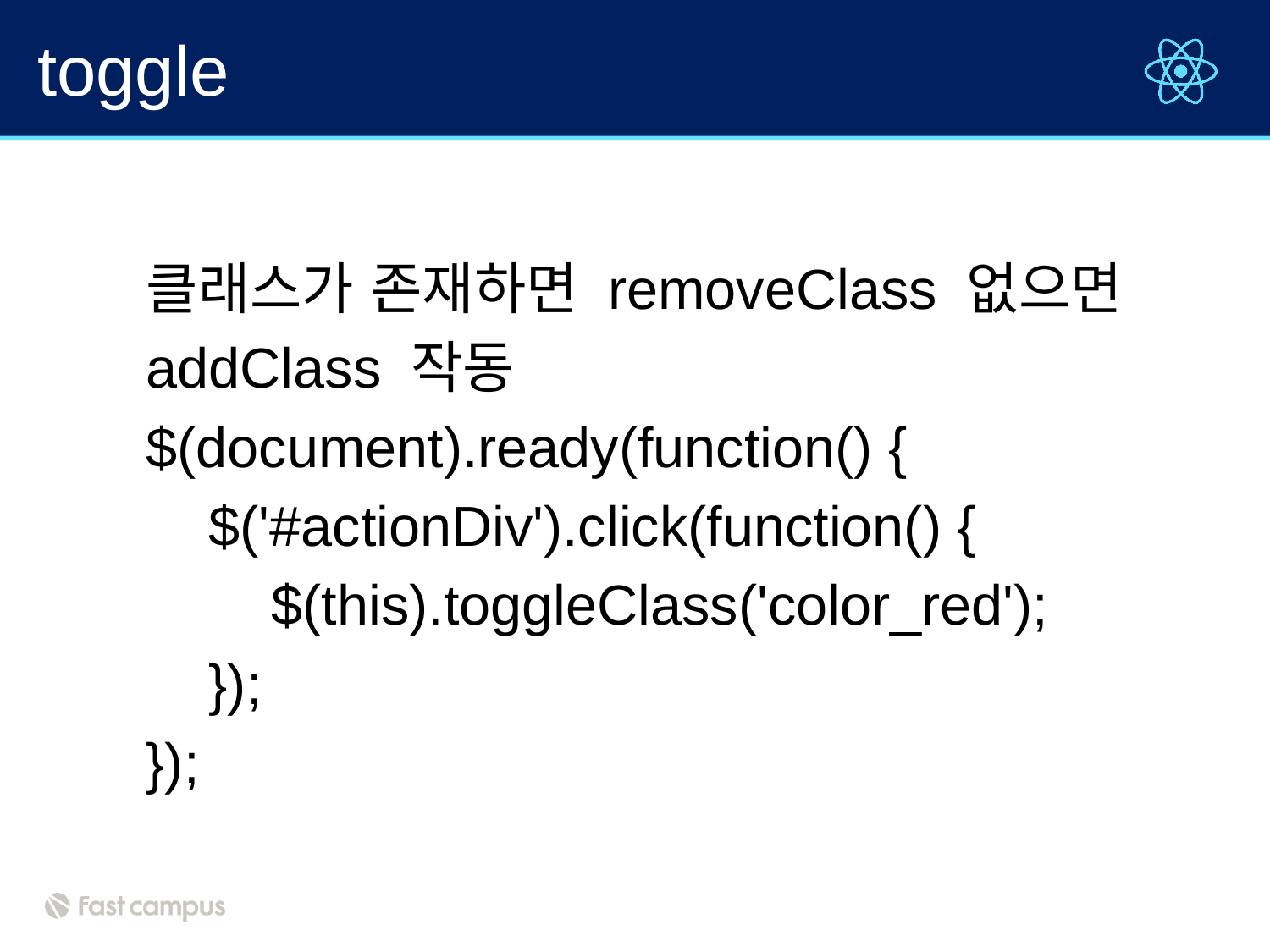

# toggle
클래스가 존재하면 removeClass 없으면
addClass 작동
$(document).ready(function() {
    $('#actionDiv').click(function() {
        $(this).toggleClass('color_red');
    });
});